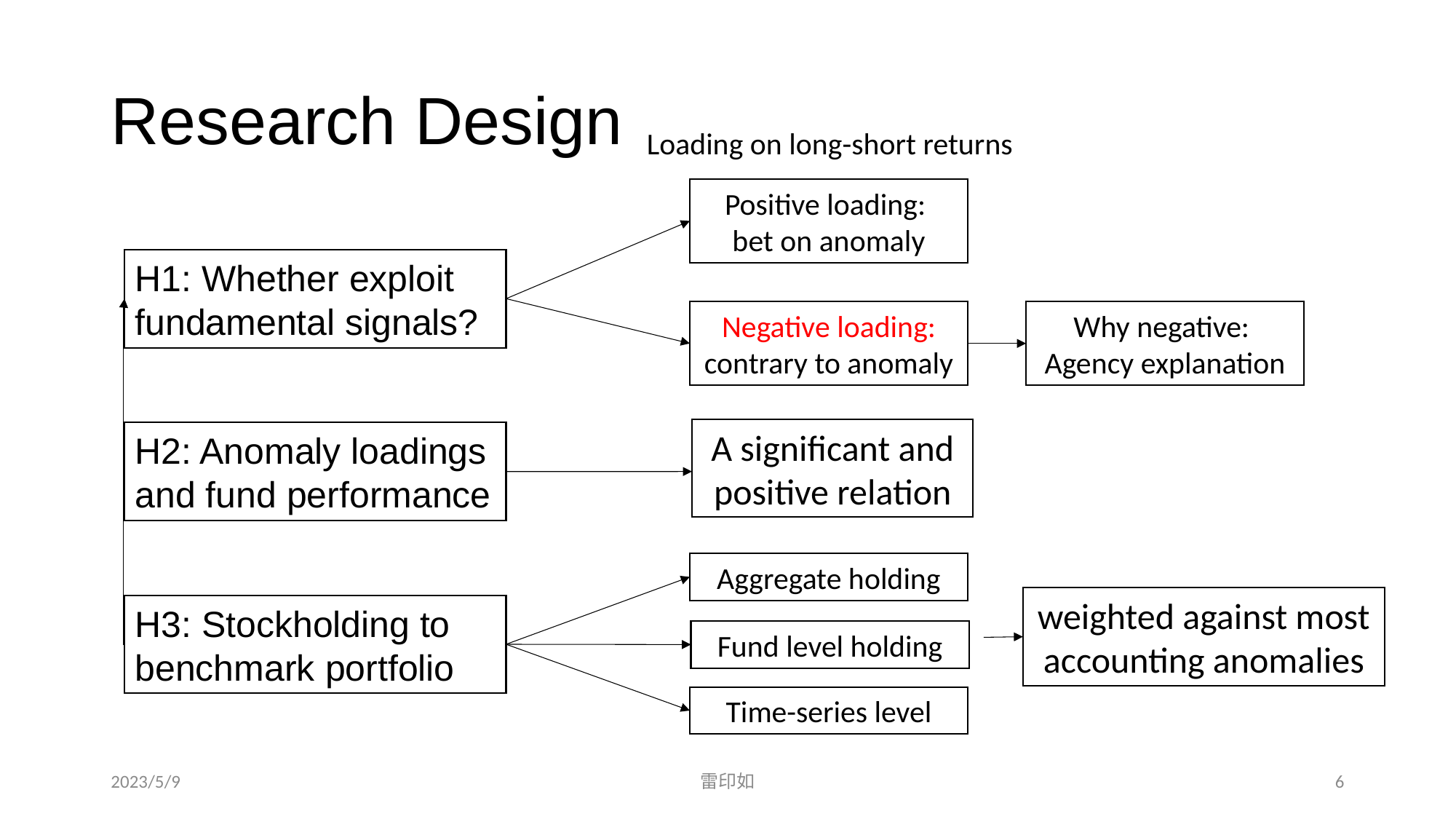

# Research Design
Loading on long-short returns
Positive loading:
bet on anomaly
H1: Whether exploit fundamental signals?
Negative loading: contrary to anomaly
Why negative:
Agency explanation
A significant and positive relation
H2: Anomaly loadings and fund performance
Aggregate holding
weighted against most accounting anomalies
H3: Stockholding to benchmark portfolio
Fund level holding
Time-series level
2023/5/9
雷印如
6